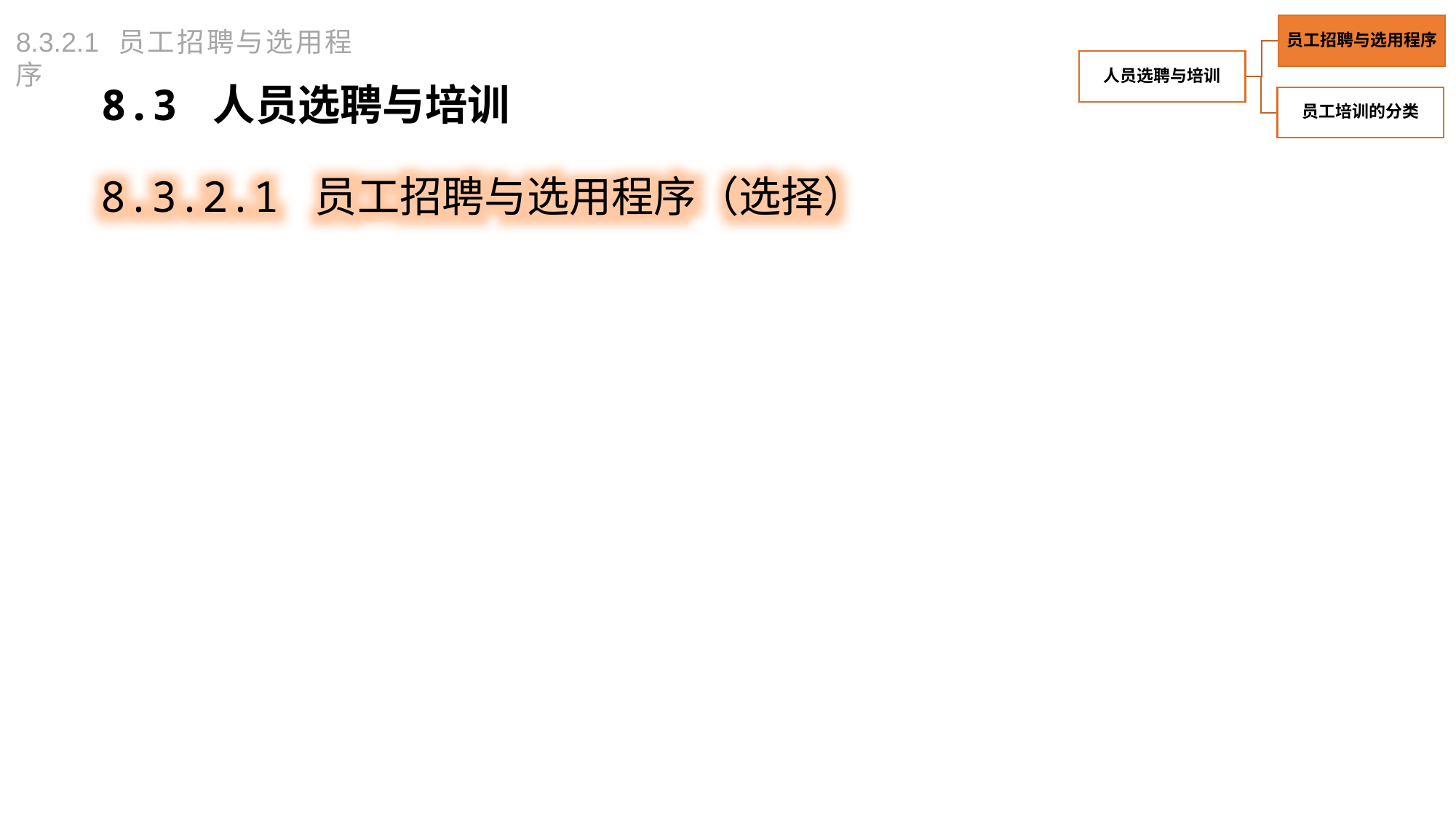

人员选聘与培训
员工招聘与选用程序
员工培训的分类
8.3.2.1 员工招聘与选用程序
8.3 人员选聘与培训
8.3.2.1 员工招聘与选用程序（选择）